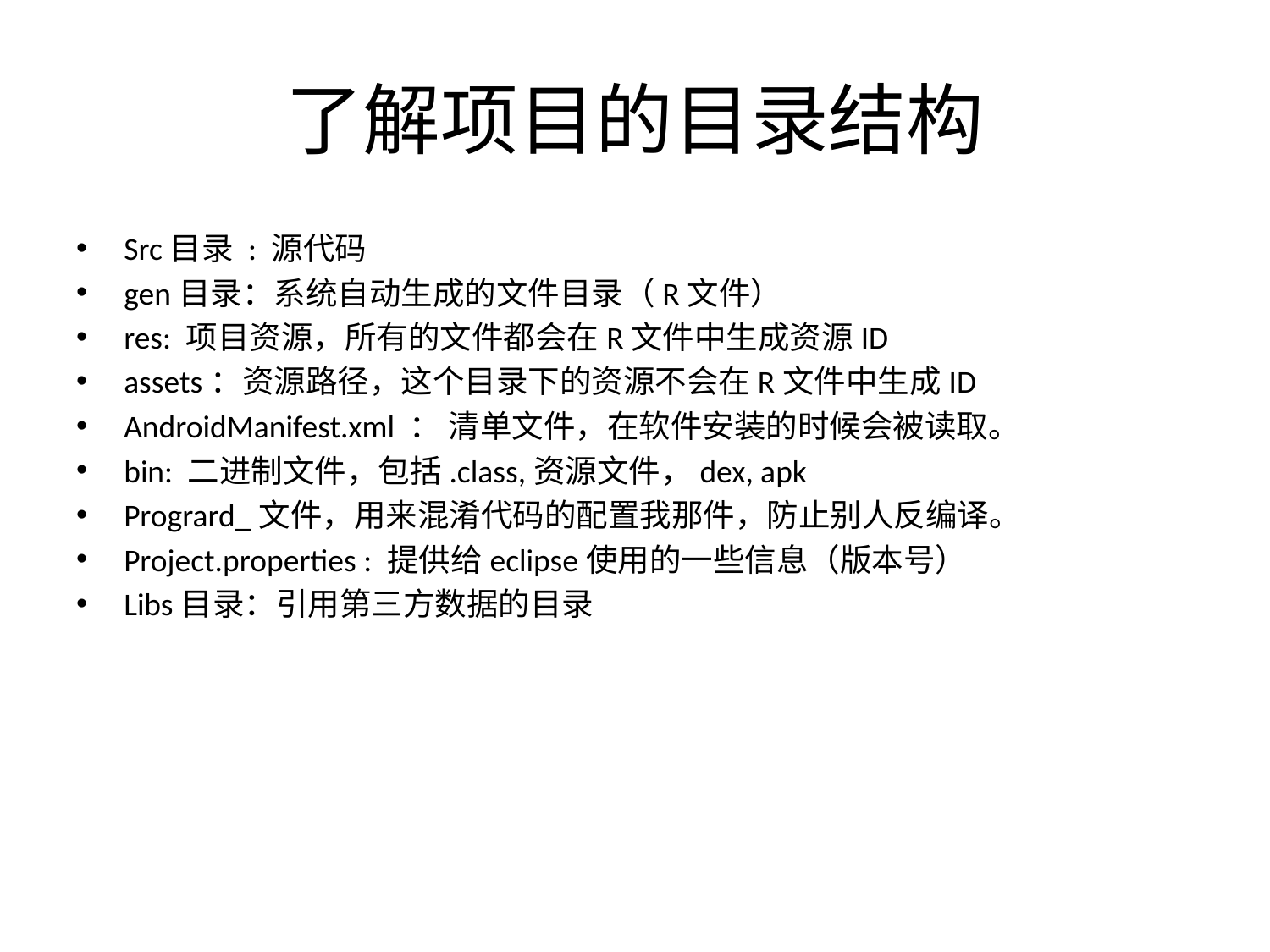

# 了解项目的目录结构
Src目录 : 源代码
gen目录：系统自动生成的文件目录（R文件）
res: 项目资源，所有的文件都会在R文件中生成资源ID
assets：资源路径，这个目录下的资源不会在R文件中生成ID
AndroidManifest.xml ： 清单文件，在软件安装的时候会被读取。
bin: 二进制文件，包括.class,资源文件，dex, apk
Progrard_文件，用来混淆代码的配置我那件，防止别人反编译。
Project.properties : 提供给eclipse使用的一些信息（版本号）
Libs目录：引用第三方数据的目录